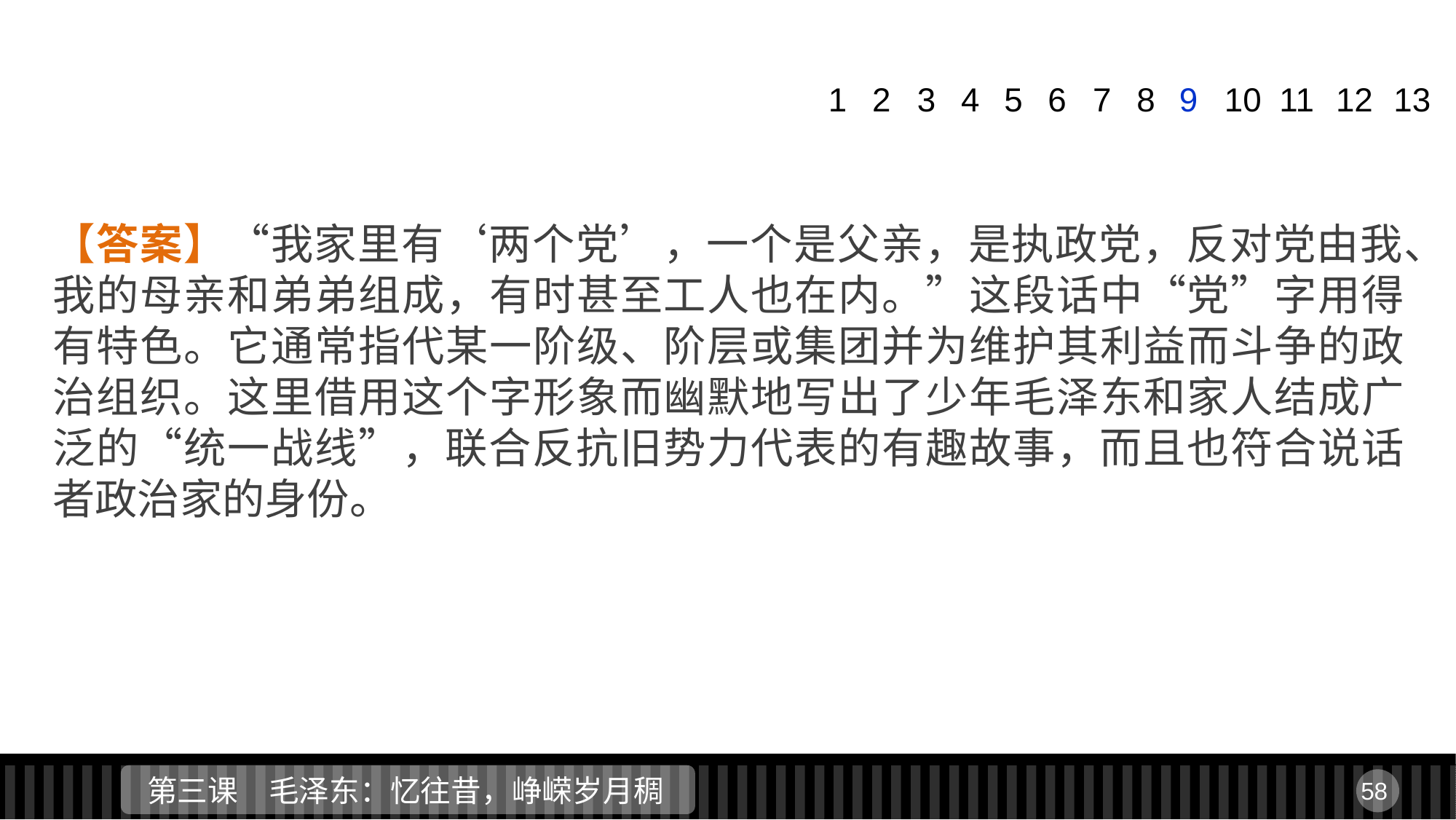

1
2
3
4
5
6
7
8
9
11
12
13
10
【答案】“我家里有‘两个党’，一个是父亲，是执政党，反对党由我、我的母亲和弟弟组成，有时甚至工人也在内。”这段话中“党”字用得有特色。它通常指代某一阶级、阶层或集团并为维护其利益而斗争的政治组织。这里借用这个字形象而幽默地写出了少年毛泽东和家人结成广泛的“统一战线”，联合反抗旧势力代表的有趣故事，而且也符合说话者政治家的身份。